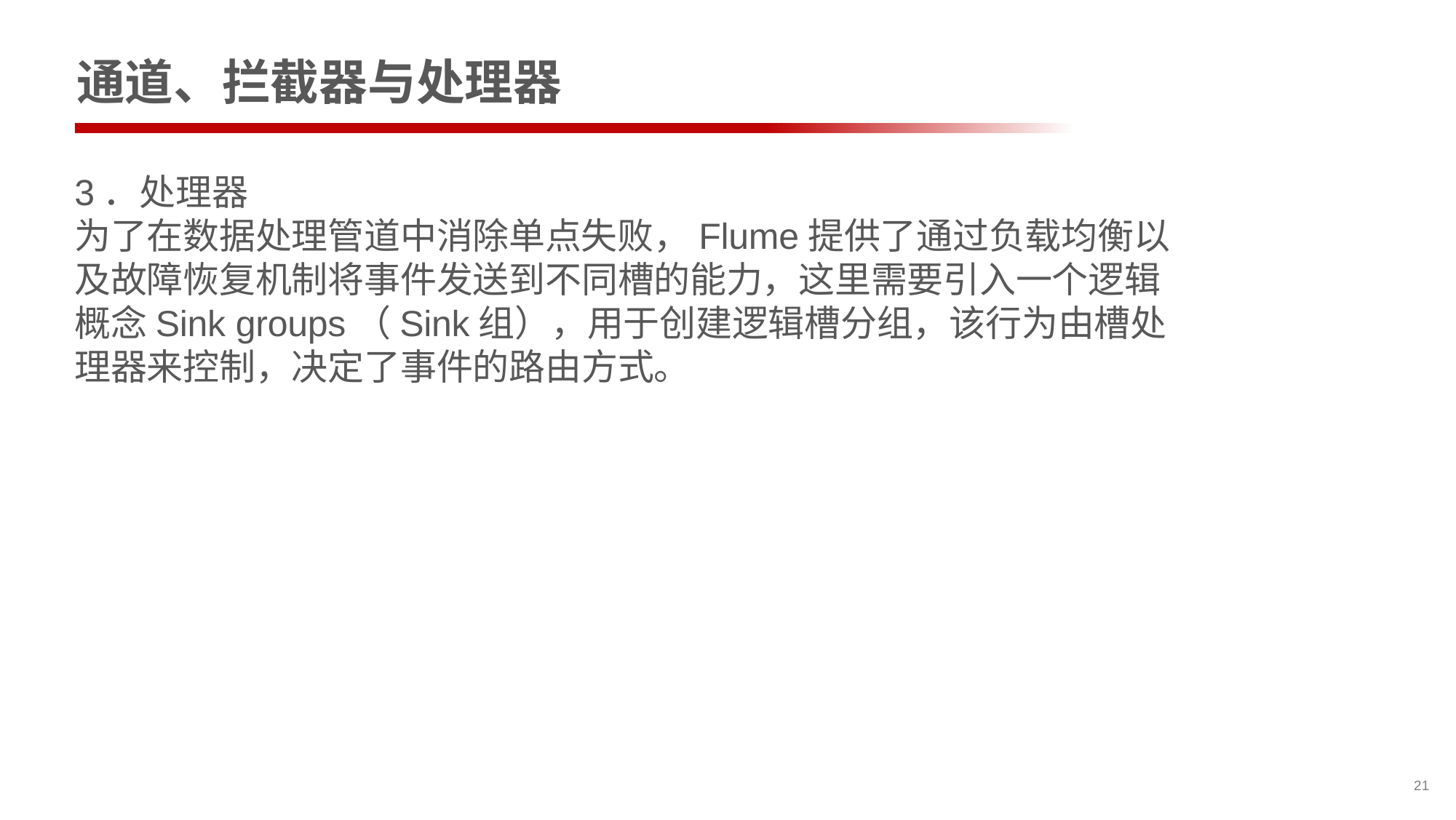

# 通道、拦截器与处理器

3．处理器
为了在数据处理管道中消除单点失败，Flume提供了通过负载均衡以及故障恢复机制将事件发送到不同槽的能力，这里需要引入一个逻辑概念Sink groups（Sink组），用于创建逻辑槽分组，该行为由槽处理器来控制，决定了事件的路由方式。
21